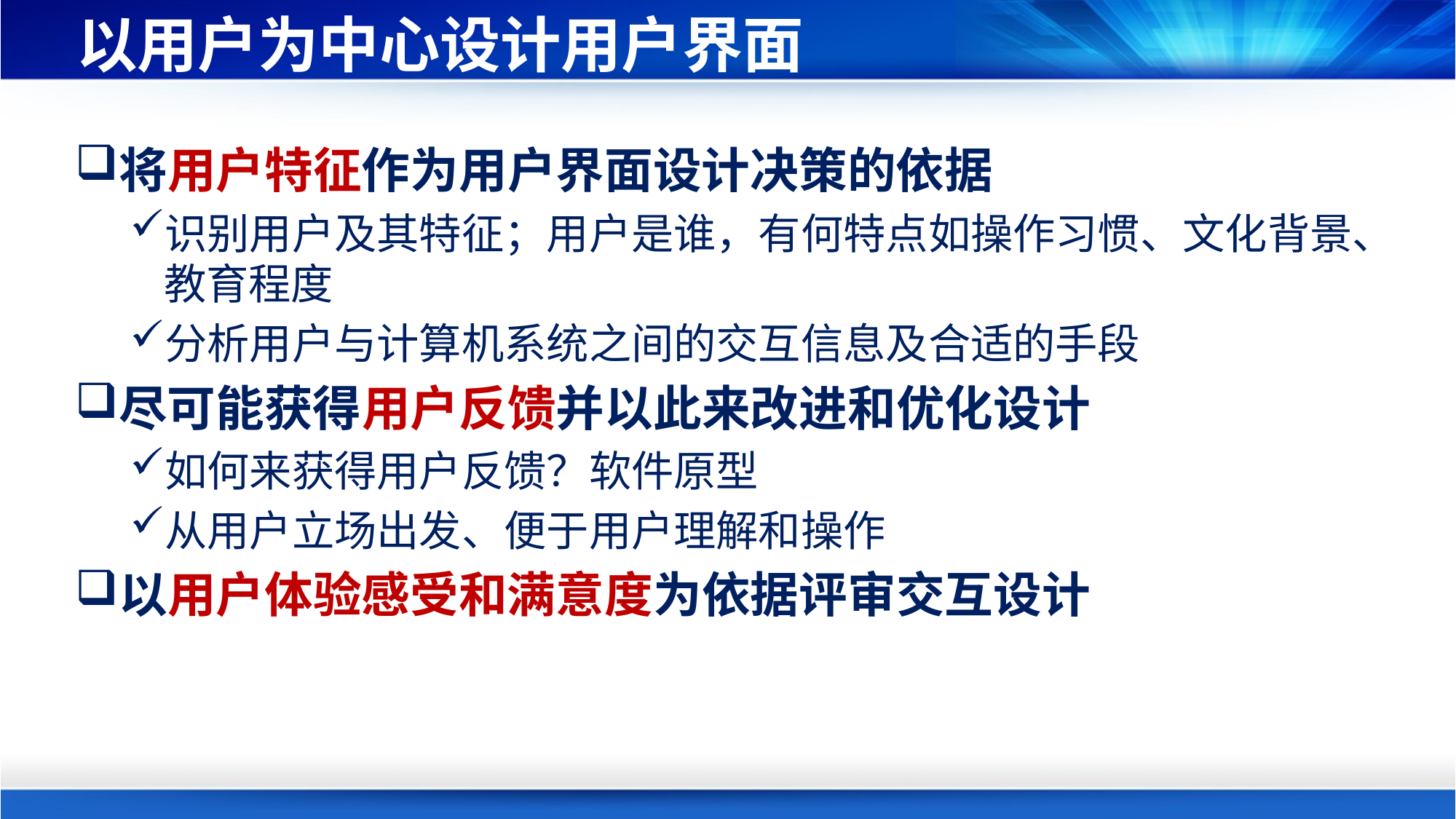

# 以用户为中心设计用户界面
将用户特征作为用户界面设计决策的依据
识别用户及其特征；用户是谁，有何特点如操作习惯、文化背景、教育程度
分析用户与计算机系统之间的交互信息及合适的手段
尽可能获得用户反馈并以此来改进和优化设计
如何来获得用户反馈？软件原型
从用户立场出发、便于用户理解和操作
以用户体验感受和满意度为依据评审交互设计